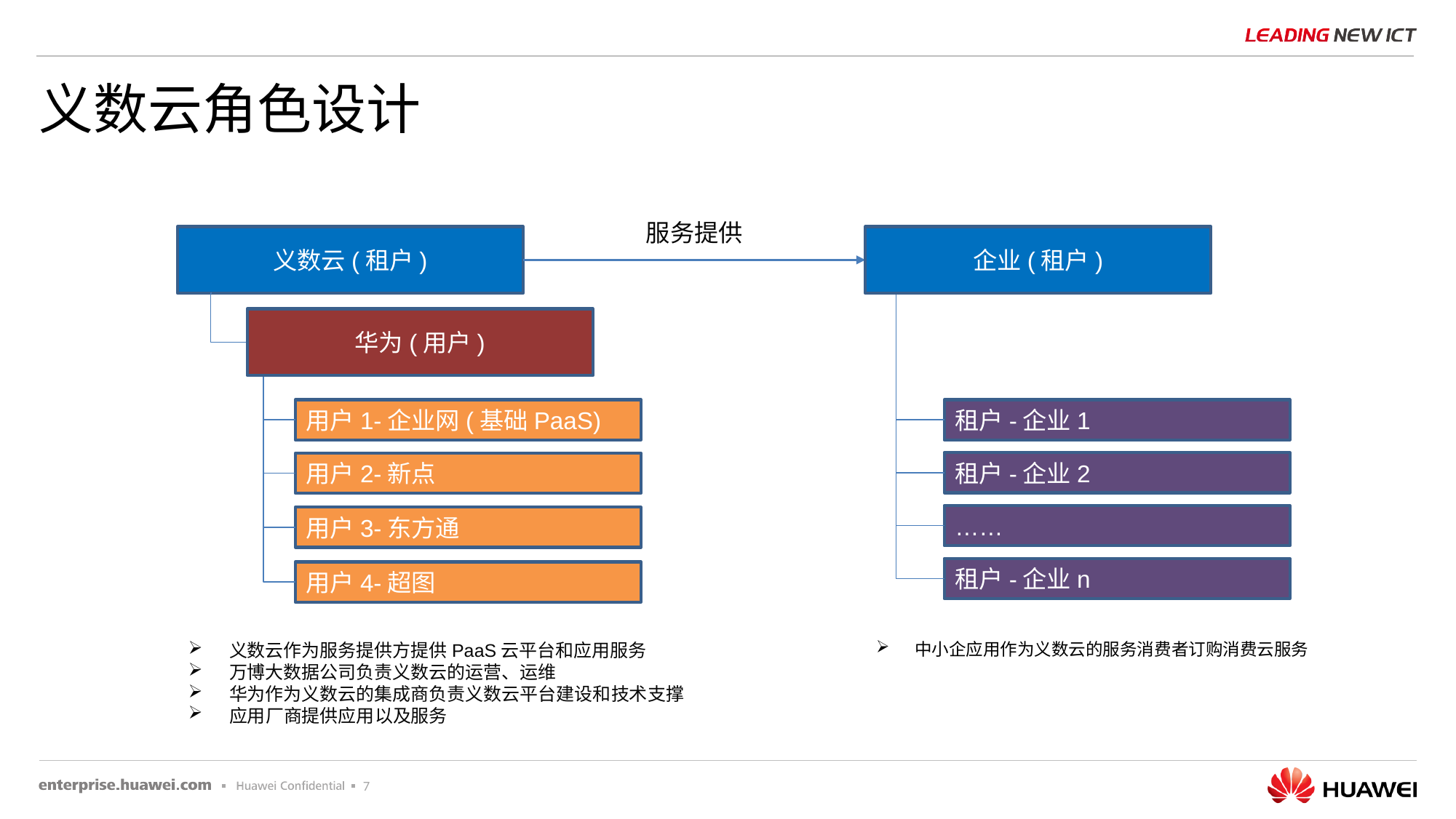

# 义数云角色设计
服务提供
义数云(租户)
企业(租户)
华为(用户)
用户1-企业网(基础PaaS)
租户-企业1
租户-企业2
用户2-新点
……
用户3-东方通
租户-企业n
用户4-超图
义数云作为服务提供方提供PaaS云平台和应用服务
万博大数据公司负责义数云的运营、运维
华为作为义数云的集成商负责义数云平台建设和技术支撑
应用厂商提供应用以及服务
中小企应用作为义数云的服务消费者订购消费云服务